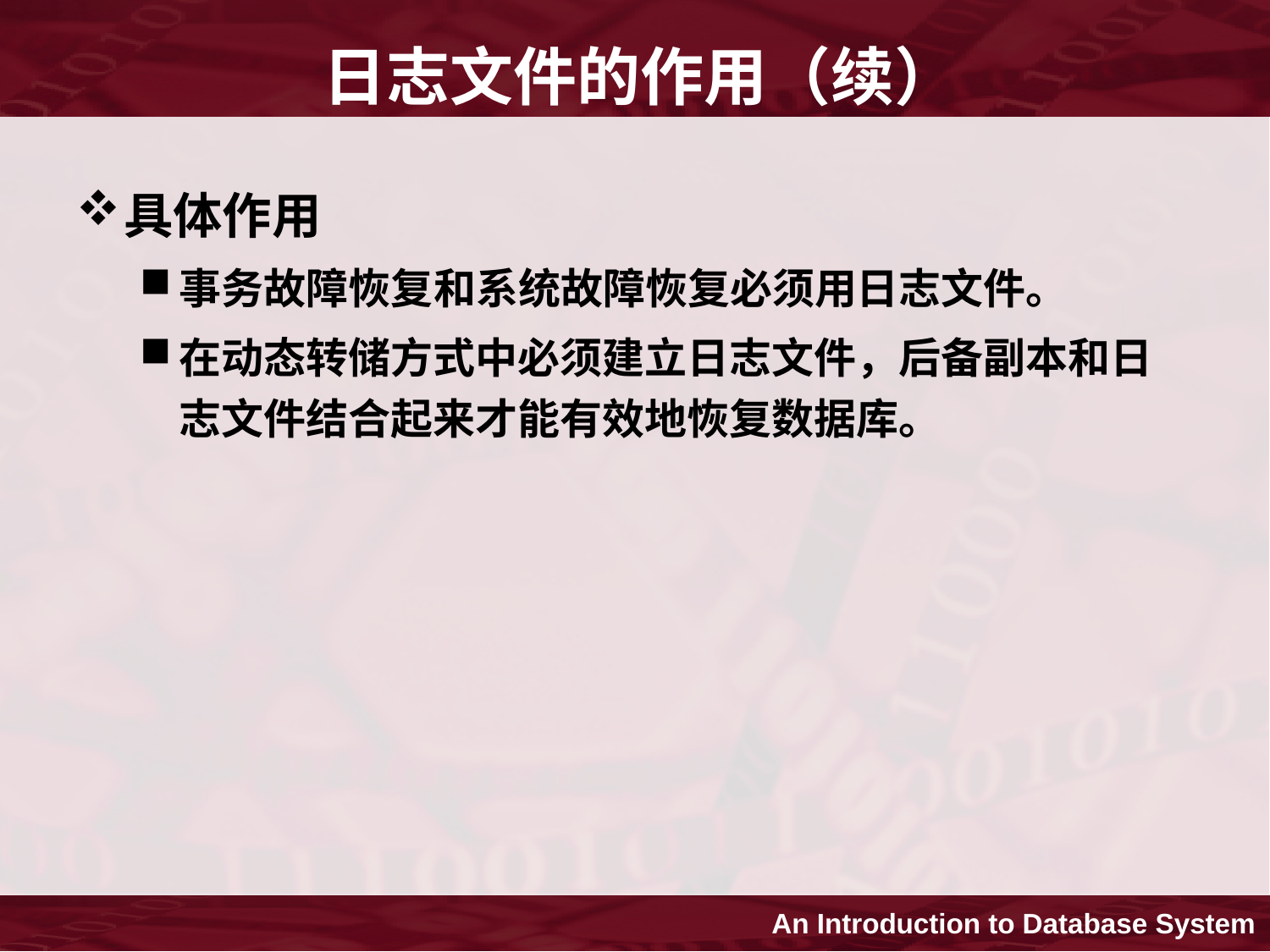

# 日志文件的作用（续）
具体作用
事务故障恢复和系统故障恢复必须用日志文件。
在动态转储方式中必须建立日志文件，后备副本和日志文件结合起来才能有效地恢复数据库。